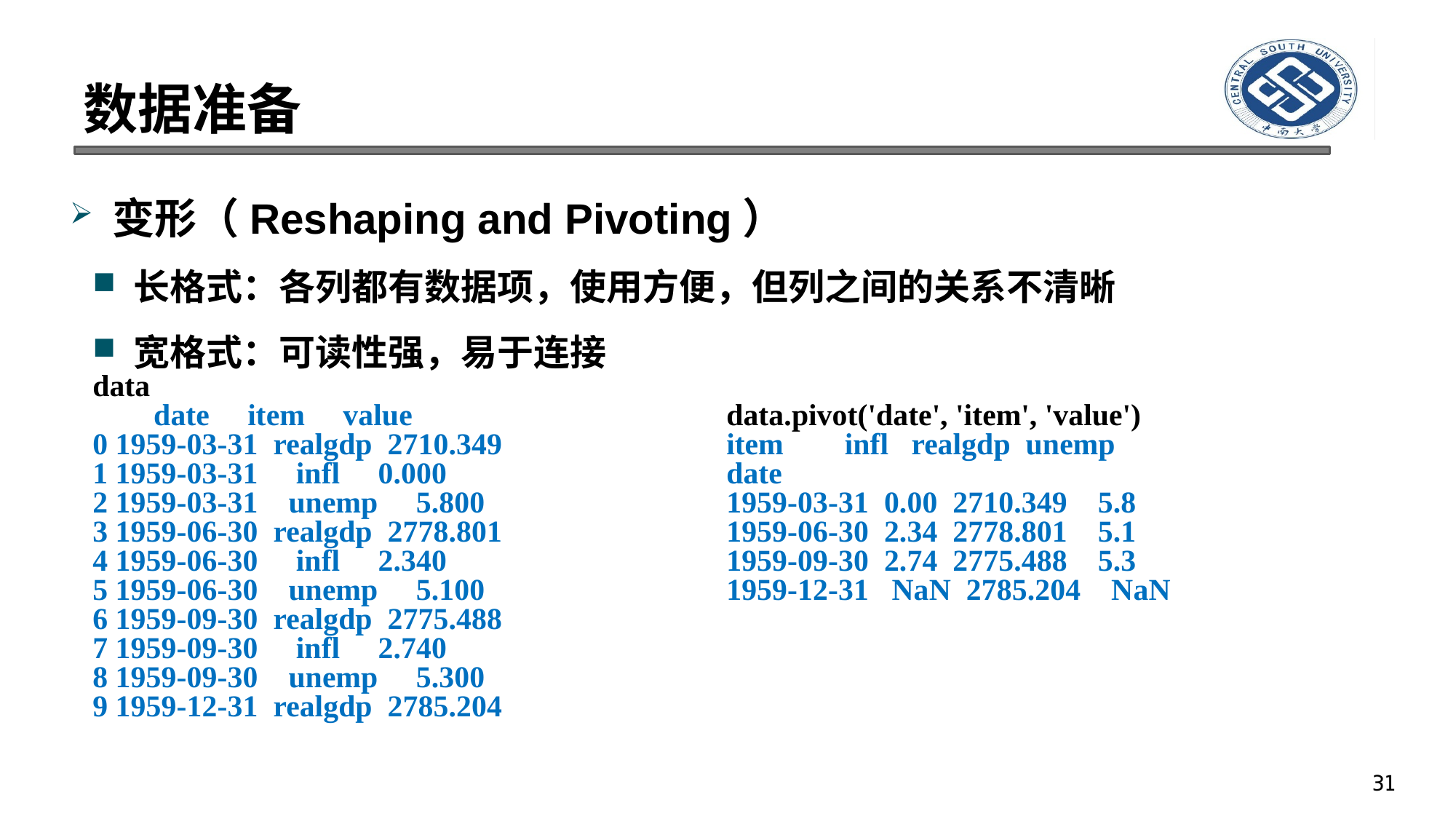

# 数据准备
变形（Reshaping and Pivoting）
长格式：各列都有数据项，使用方便，但列之间的关系不清晰
宽格式：可读性强，易于连接
data
        date     item     value
0 1959-03-31  realgdp  2710.349
1 1959-03-31     infl     0.000
2 1959-03-31    unemp     5.800
3 1959-06-30  realgdp  2778.801
4 1959-06-30     infl     2.340
5 1959-06-30    unemp     5.100
6 1959-09-30  realgdp  2775.488
7 1959-09-30     infl     2.740
8 1959-09-30    unemp     5.300
9 1959-12-31  realgdp  2785.204
data.pivot('date', 'item', 'value')
item        infl   realgdp  unemp
date
1959-03-31  0.00  2710.349    5.8
1959-06-30  2.34  2778.801    5.1
1959-09-30  2.74  2775.488    5.3
1959-12-31   NaN  2785.204    NaN
31